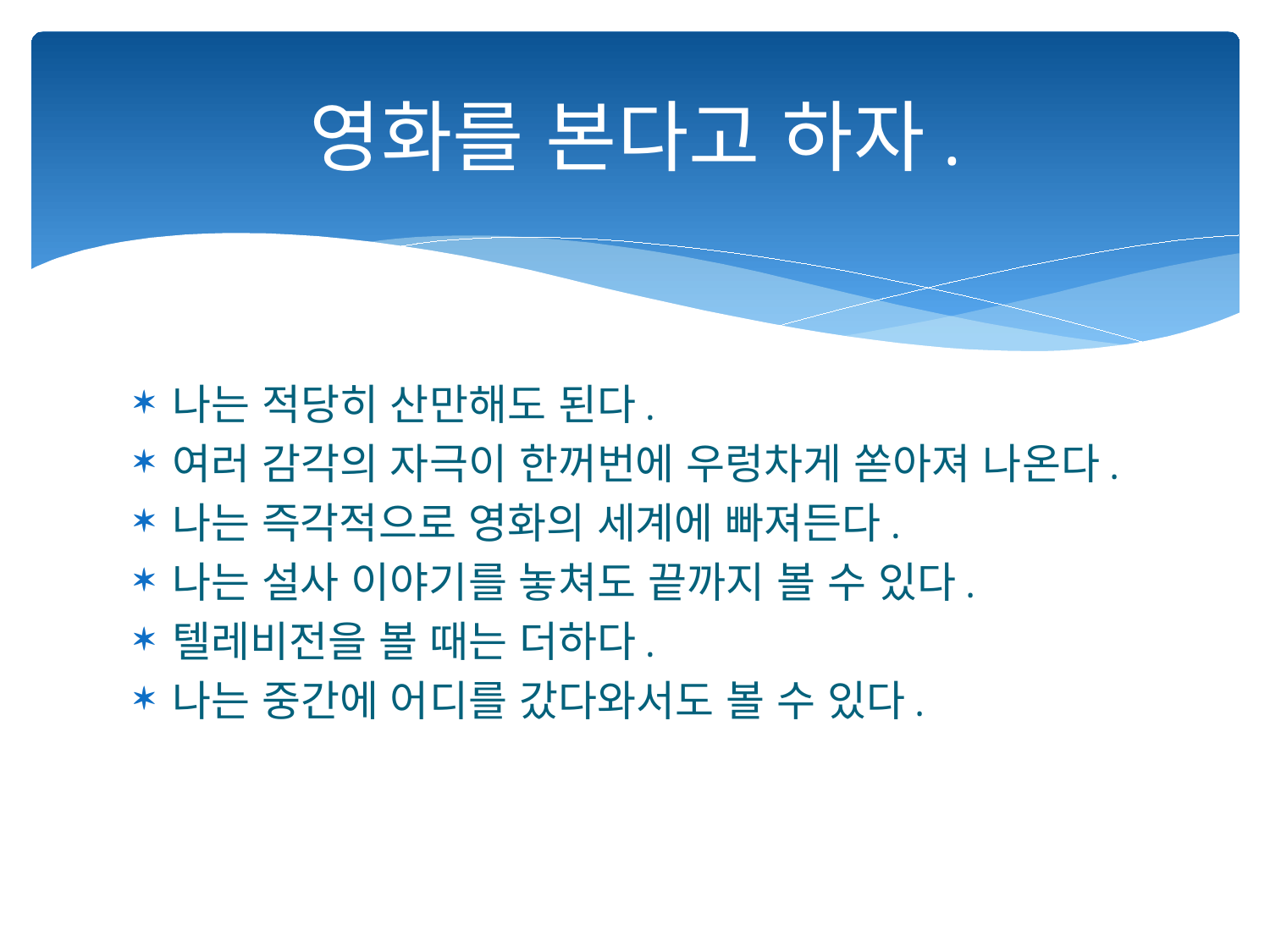

# 영화를 본다고 하자.
나는 적당히 산만해도 된다.
여러 감각의 자극이 한꺼번에 우렁차게 쏟아져 나온다.
나는 즉각적으로 영화의 세계에 빠져든다.
나는 설사 이야기를 놓쳐도 끝까지 볼 수 있다.
텔레비전을 볼 때는 더하다.
나는 중간에 어디를 갔다와서도 볼 수 있다.